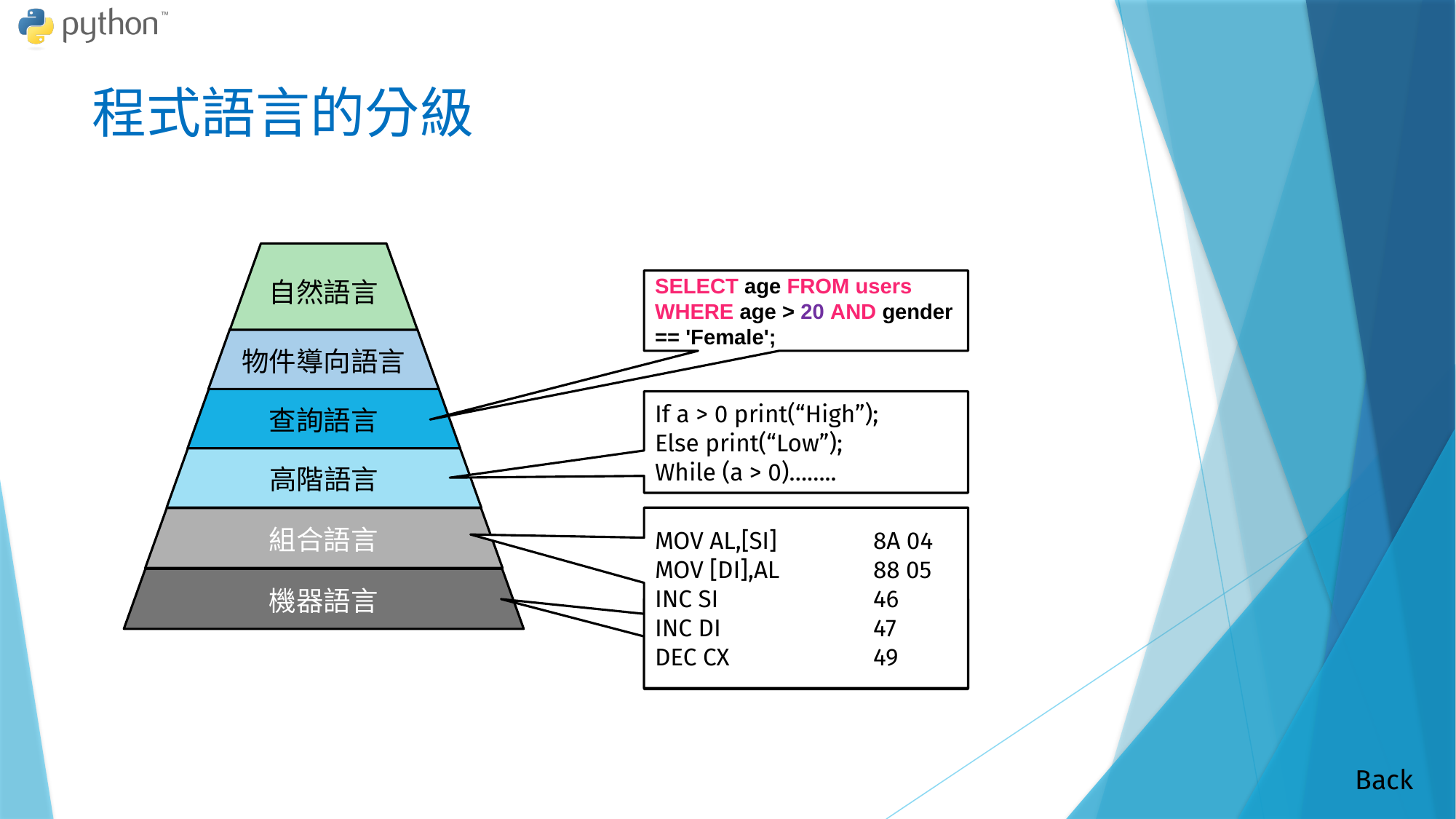

# 程式語言的分級
自然語言
物件導向語言
查詢語言
高階語言
組合語言
機器語言

SELECT age FROM users WHERE age > 20 AND gender == 'Female';
If a > 0 print(“High”);
Else print(“Low”);
While (a > 0)……..
MOV AL,[SI]	8A 04
MOV [DI],AL	88 05
INC SI		46
INC DI		47
DEC CX		49
8A 04 88 05 46 47 49 …
Back